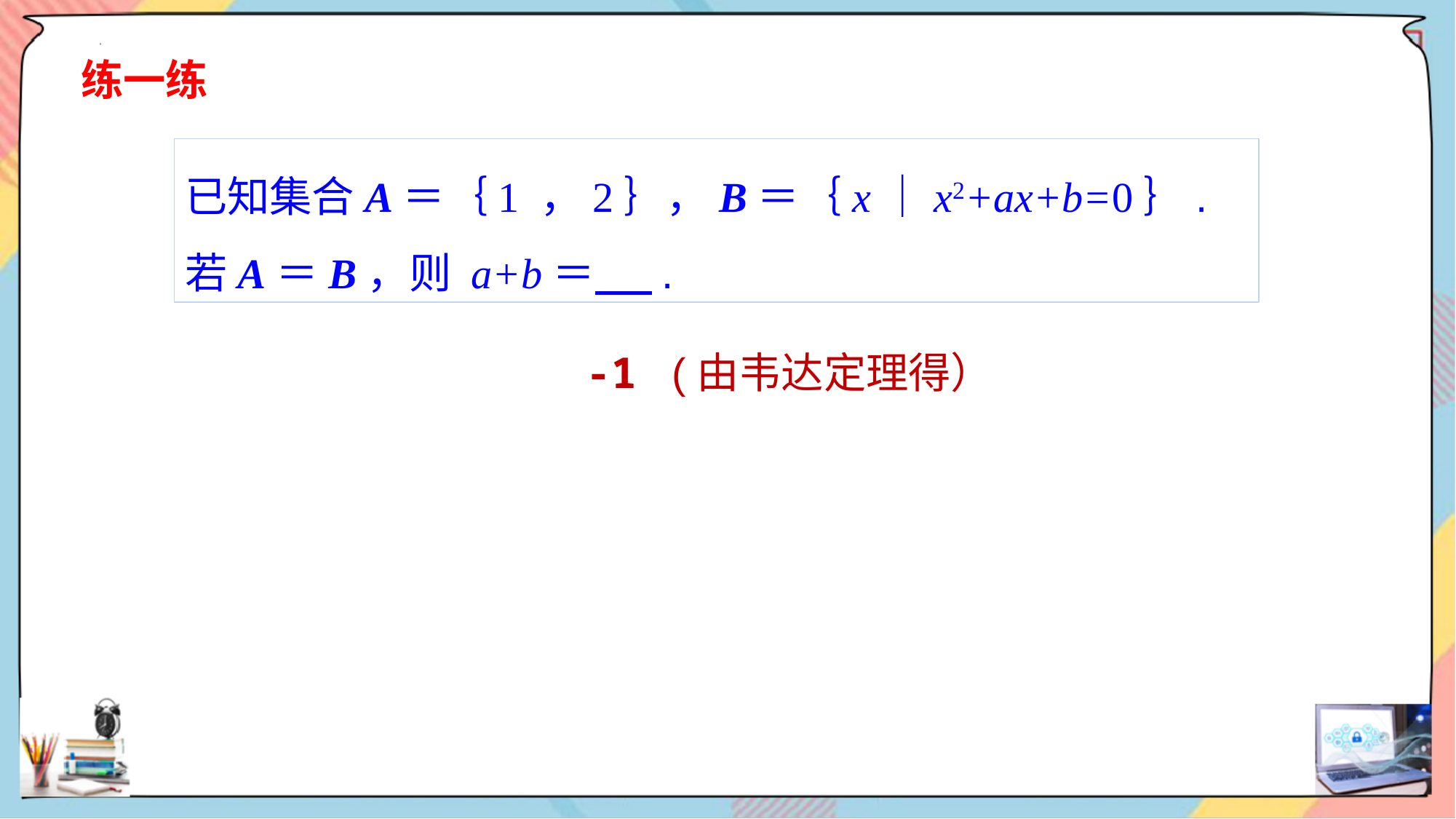

练一练
已知集合A＝｛1 ，2｝，B＝｛x｜x2+ax+b=0｝.
若A＝B，则 a+b＝      .
-1   (由韦达定理得）